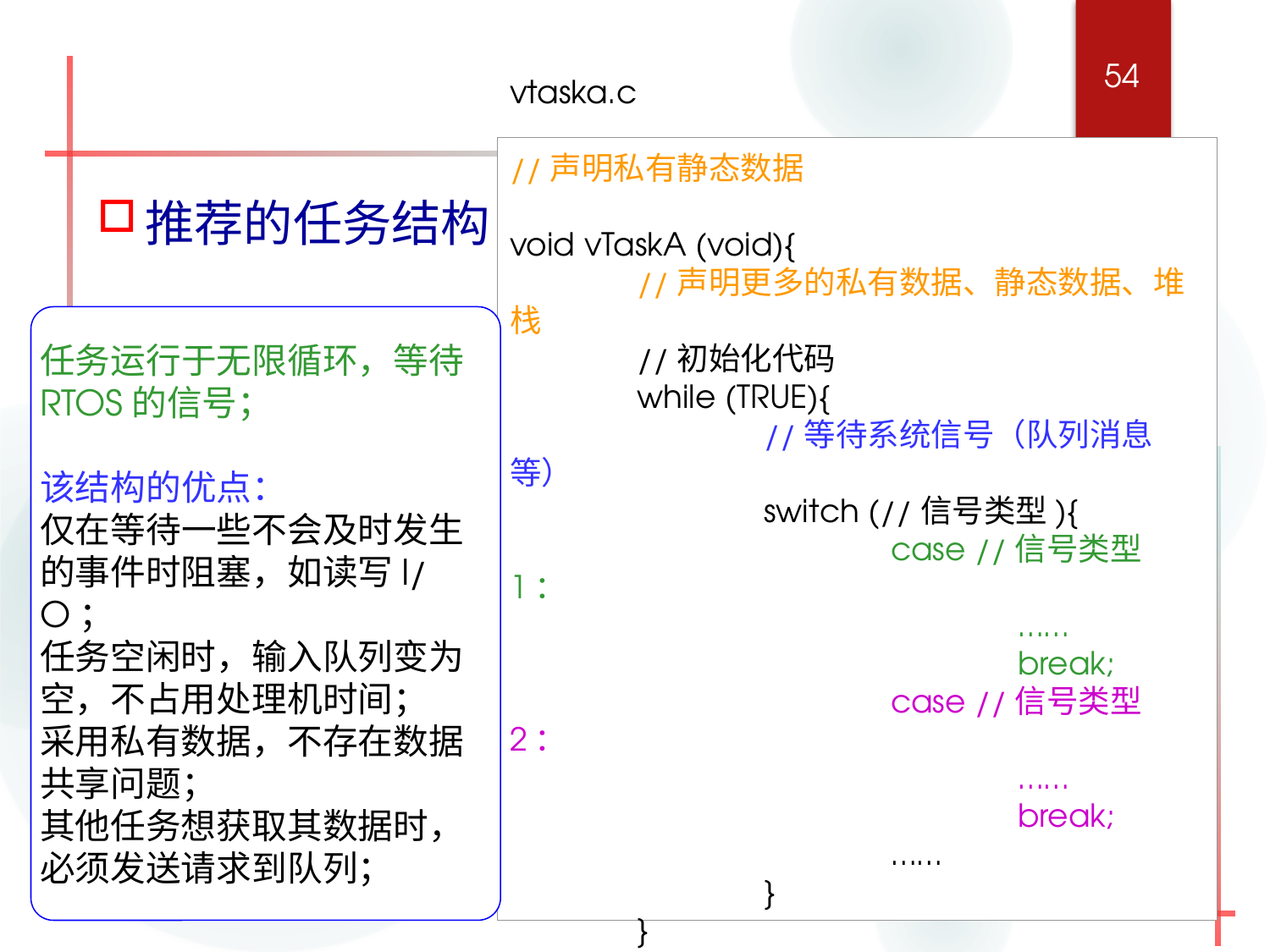

54
vtaska.c

//声明私有静态数据

void vTaskA (void){
	//声明更多的私有数据、静态数据、堆栈
	//初始化代码
	while (TRUE){
		//等待系统信号（队列消息等）
		switch (//信号类型){
			case //信号类型 1：
				……
				break;
			case //信号类型 2：
				……
				break;
			……
		}
	}
}
推荐的任务结构

任务运行于无限循环，等待RTOS的信号；

该结构的优点：
仅在等待一些不会及时发生的事件时阻塞，如读写I/O；
任务空闲时，输入队列变为空，不占用处理机时间；
采用私有数据，不存在数据共享问题；
其他任务想获取其数据时，必须发送请求到队列；